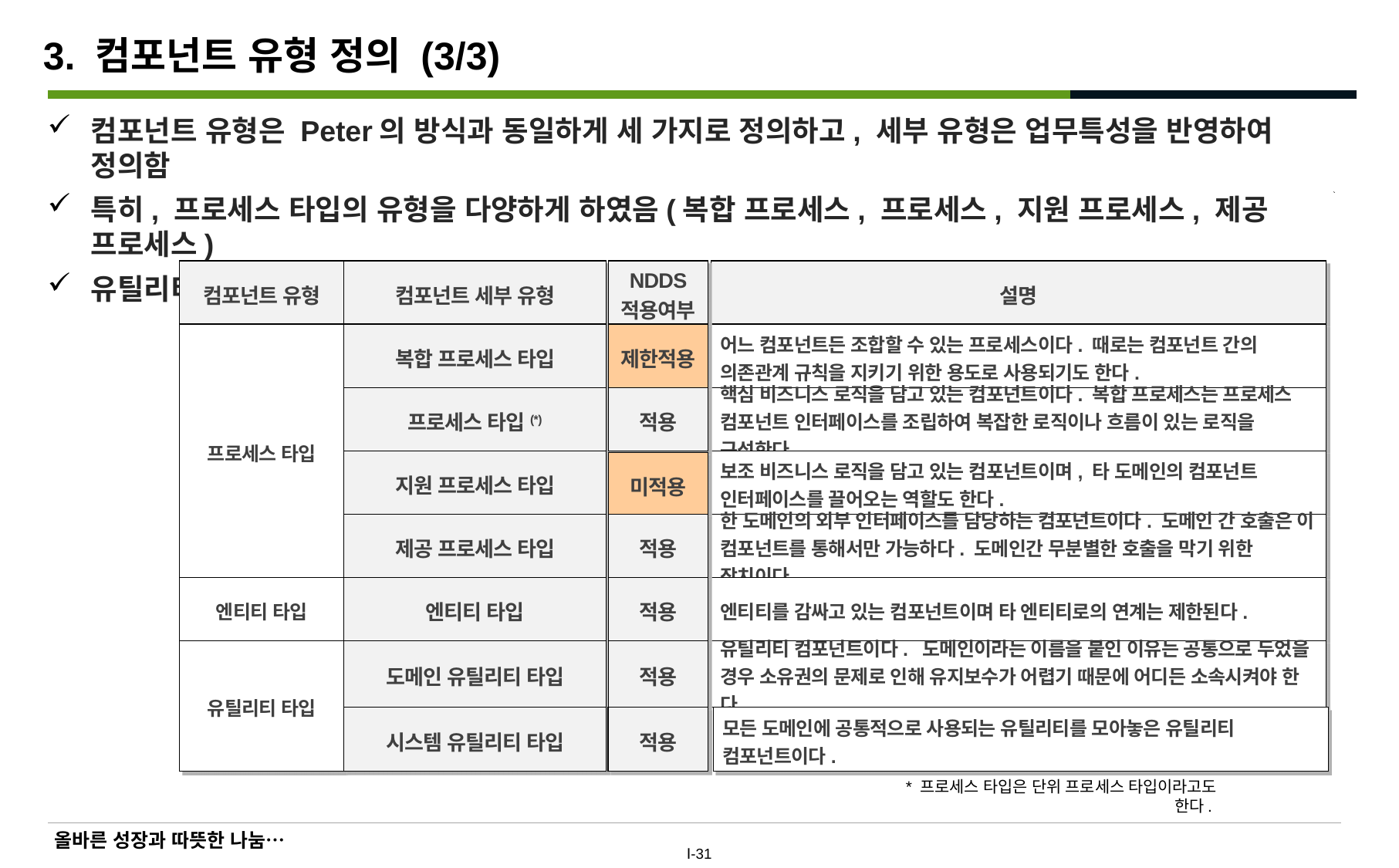

# 3. 컴포넌트 유형 정의 (3/3)
컴포넌트 유형은 Peter의 방식과 동일하게 세 가지로 정의하고, 세부 유형은 업무특성을 반영하여 정의함
특히, 프로세스 타입의 유형을 다양하게 하였음(복합 프로세스, 프로세스, 지원 프로세스, 제공 프로세스)
유틸리티는 시스템 범위와 도메인범위 유틸리티가 타입이 존재함
컴포넌트 유형
컴포넌트 세부 유형
NDDS
적용여부
설명
프로세스 타입
복합 프로세스 타입
제한적용
어느 컴포넌트든 조합할 수 있는 프로세스이다. 때로는 컴포넌트 간의 의존관계 규칙을 지키기 위한 용도로 사용되기도 한다.
프로세스 타입(*)
적용
핵심 비즈니스 로직을 담고 있는 컴포넌트이다. 복합 프로세스는 프로세스 컴포넌트 인터페이스를 조립하여 복잡한 로직이나 흐름이 있는 로직을 구성한다.
지원 프로세스 타입
보조 비즈니스 로직을 담고 있는 컴포넌트이며, 타 도메인의 컴포넌트 인터페이스를 끌어오는 역할도 한다.
미적용
제공 프로세스 타입
적용
한 도메인의 외부 인터페이스를 담당하는 컴포넌트이다. 도메인 간 호출은 이 컴포넌트를 통해서만 가능하다. 도메인간 무분별한 호출을 막기 위한 장치이다.
엔티티 타입
엔티티 타입
적용
엔티티를 감싸고 있는 컴포넌트이며 타 엔티티로의 연계는 제한된다.
유틸리티 타입
도메인 유틸리티 타입
적용
유틸리티 컴포넌트이다.  도메인이라는 이름을 붙인 이유는 공통으로 두었을 경우 소유권의 문제로 인해 유지보수가 어렵기 때문에 어디든 소속시켜야 한다.
시스템 유틸리티 타입
적용
모든 도메인에 공통적으로 사용되는 유틸리티를 모아놓은 유틸리티 컴포넌트이다.
* 프로세스 타입은 단위 프로세스 타입이라고도 한다.